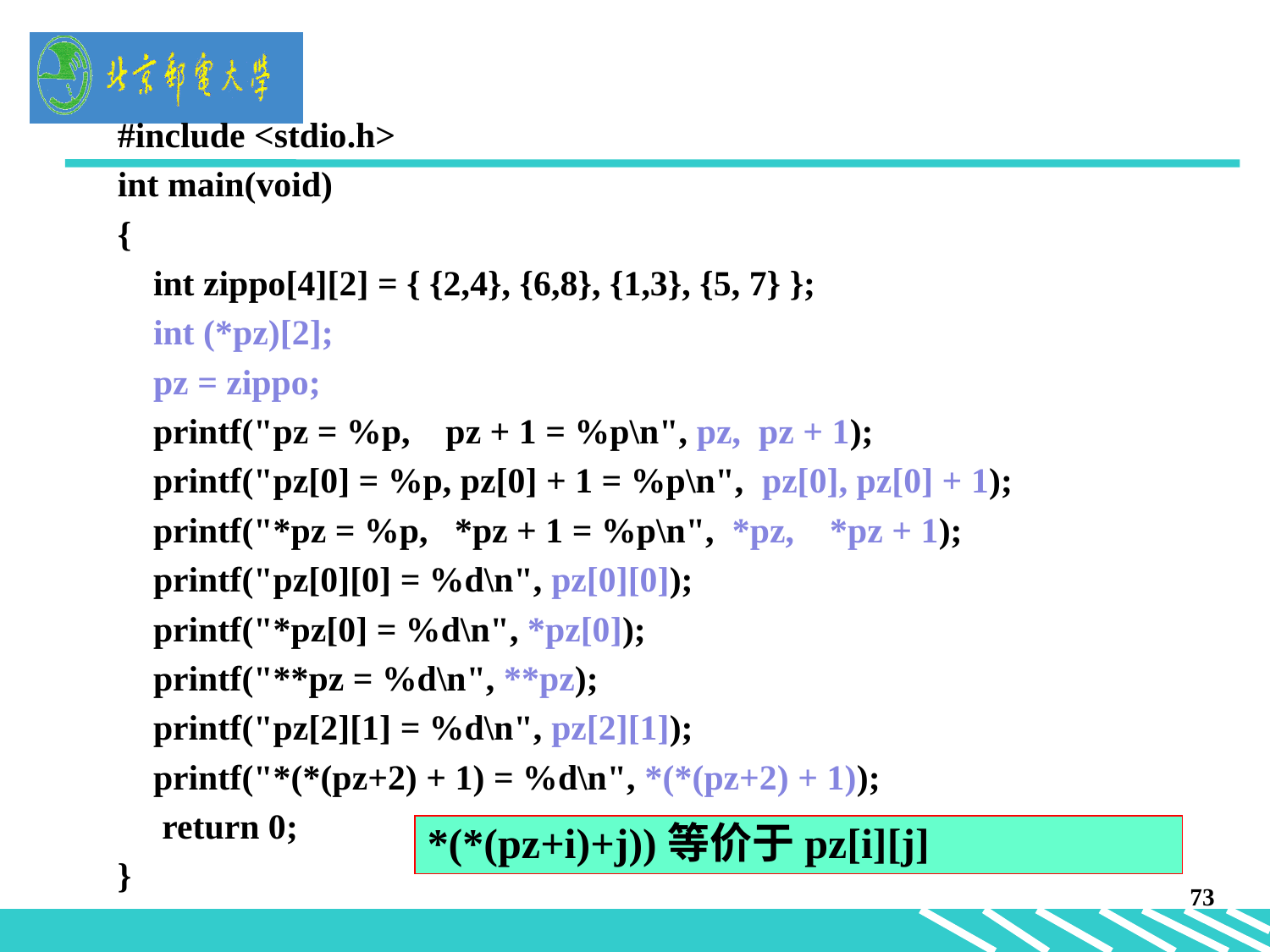

#
#include <stdio.h>
int main(void)
{
    int zippo[4][2] = { {2,4}, {6,8}, {1,3}, {5, 7} };
    int (*pz)[2];
    pz = zippo;
    printf("pz = %p,    pz + 1 = %p\n", pz,  pz + 1);
    printf("pz[0] = %p, pz[0] + 1 = %p\n",  pz[0], pz[0] + 1);
    printf("*pz = %p,   *pz + 1 = %p\n",  *pz,    *pz + 1);
    printf("pz[0][0] = %d\n", pz[0][0]);
    printf("*pz[0] = %d\n", *pz[0]);
    printf("**pz = %d\n", **pz);
    printf("pz[2][1] = %d\n", pz[2][1]);
    printf("*(*(pz+2) + 1) = %d\n", *(*(pz+2) + 1));
     return 0;
}
*(*(pz+i)+j))等价于pz[i][j]
73